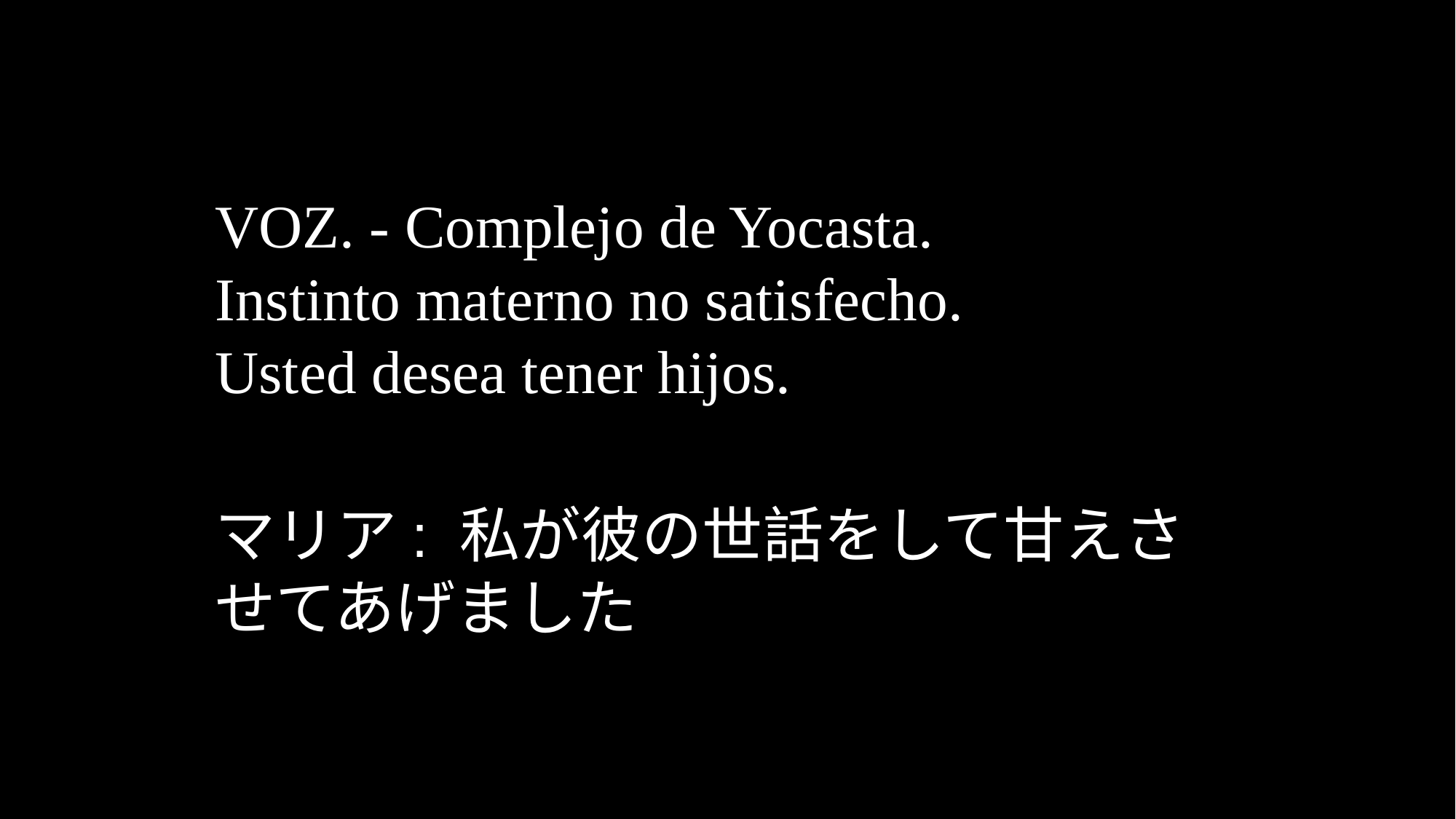

VOZ. - Complejo de Yocasta. Instinto materno no satisfecho. Usted desea tener hijos.

マリア: 私が彼の世話をして甘えさせてあげました